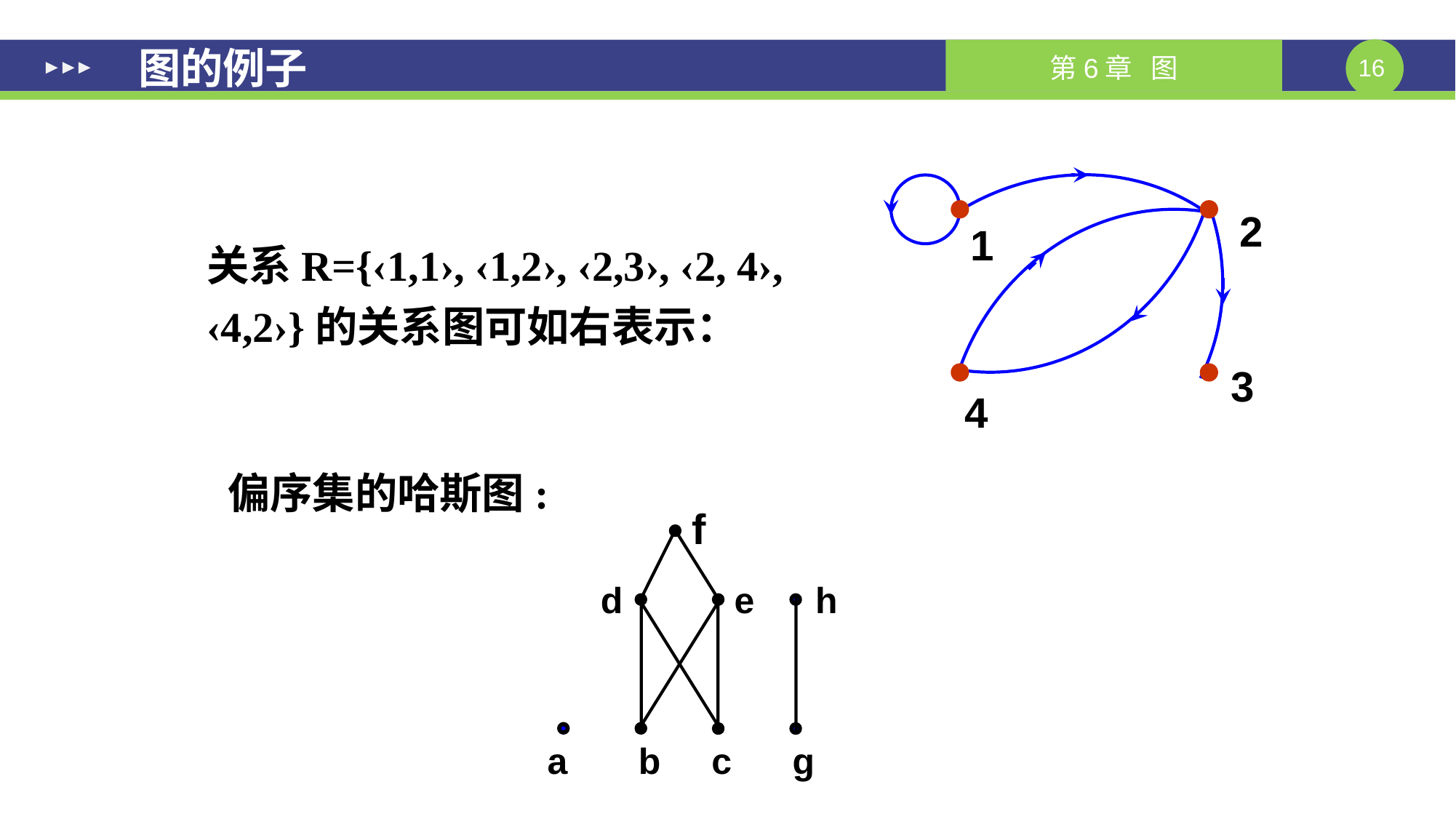

图的例子

2
1
3
4

关系R={‹1,1›, ‹1,2›, ‹2,3›, ‹2, 4›,  ‹4,2›}的关系图可如右表示：
   偏序集的哈斯图:
f

a       b     c      g
d           e      h